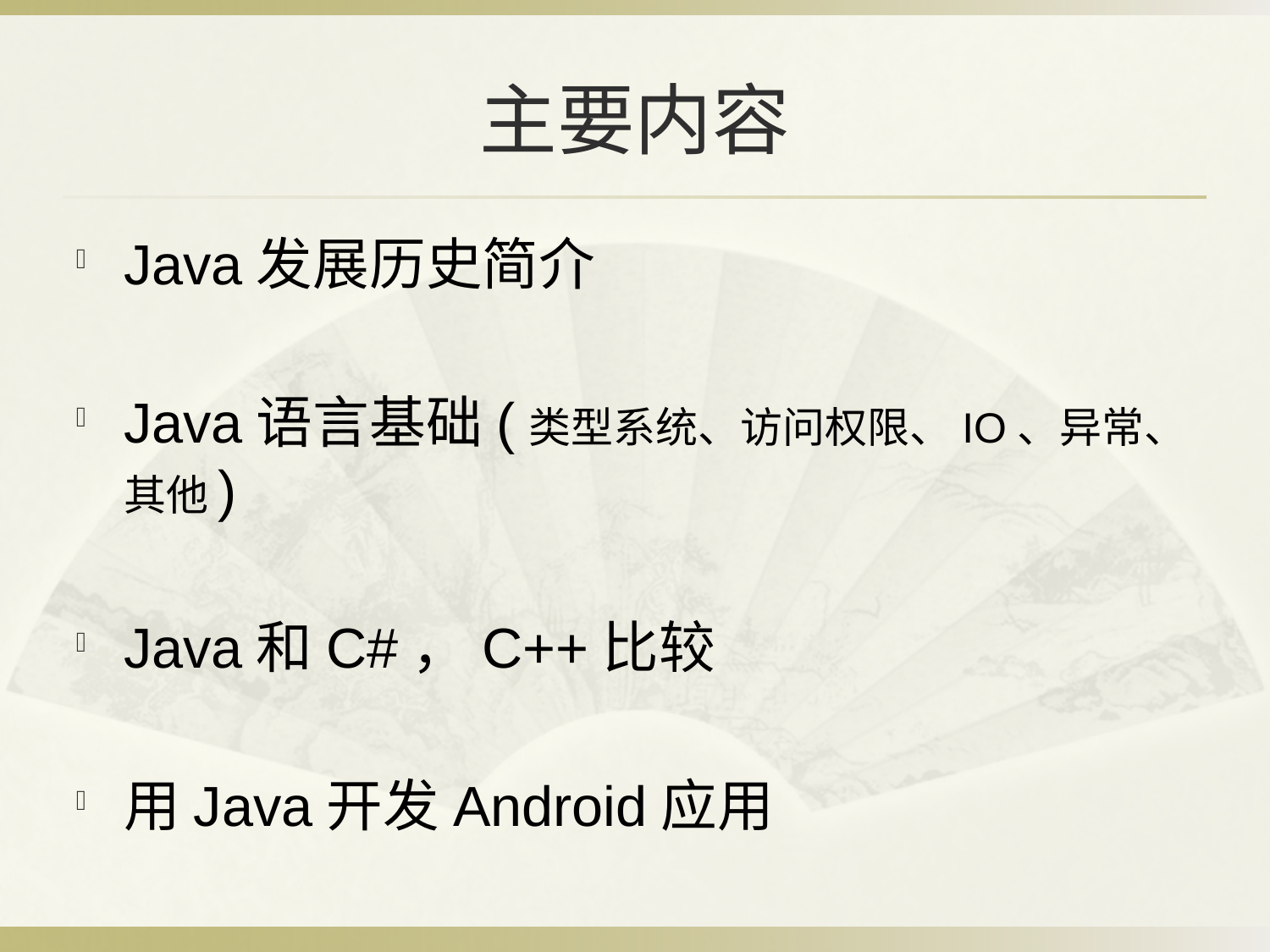

# 主要内容
Java发展历史简介

Java语言基础(类型系统、访问权限、IO、异常、其他)

Java和C#，C++比较

用Java开发Android应用